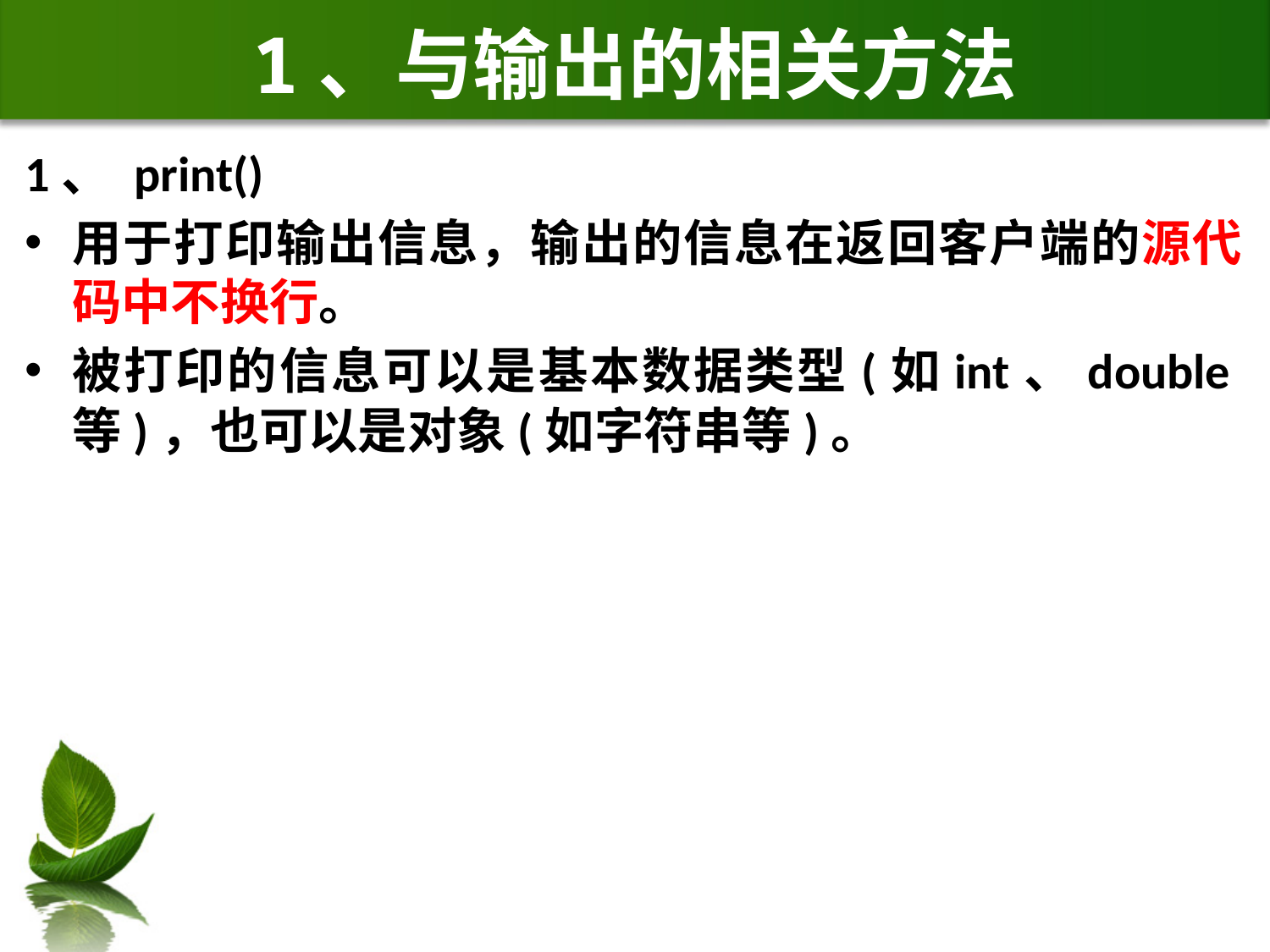

# 1、与输出的相关方法
1、 print()
用于打印输出信息，输出的信息在返回客户端的源代码中不换行。
被打印的信息可以是基本数据类型(如int、double等)，也可以是对象(如字符串等)。